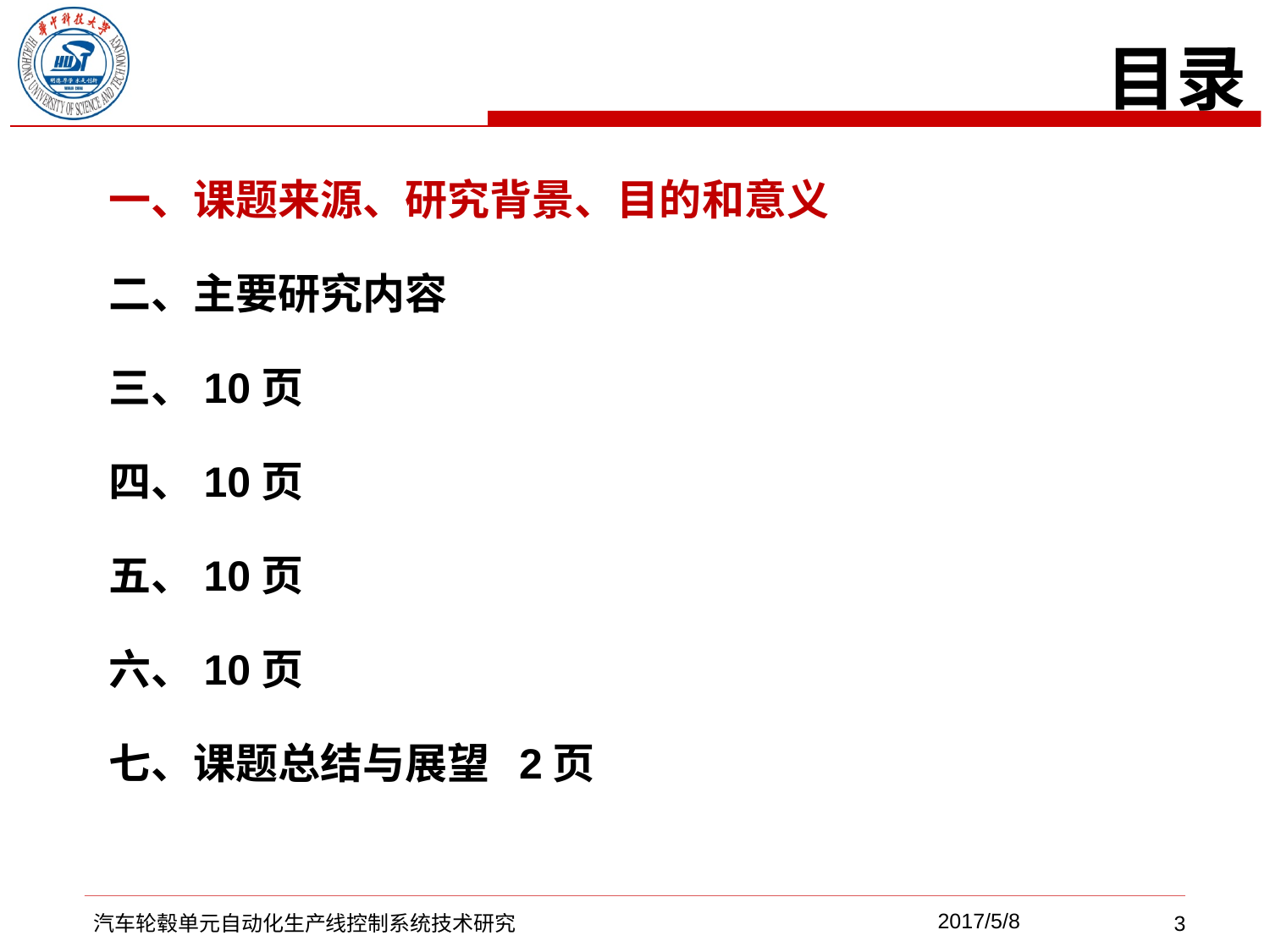

目录
一、课题来源、研究背景、目的和意义
二、主要研究内容
三、10页
四、10页
五、10页
六、10页
七、课题总结与展望  2页

2017/5/8
汽车轮毂单元自动化生产线控制系统技术研究
3